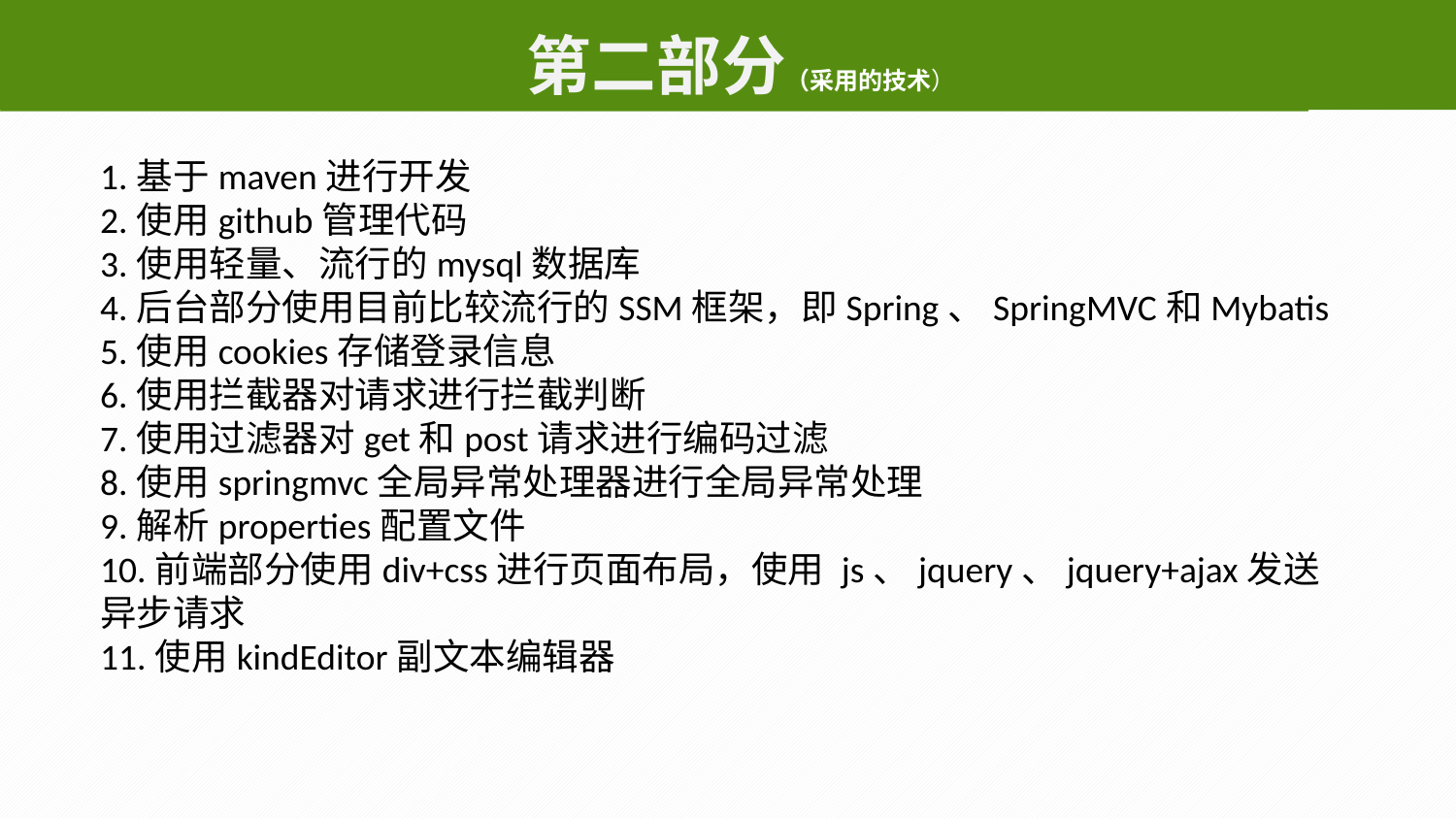

第二部分（采用的技术）

选题背景

1.基于maven进行开发
2.使用github管理代码
3.使用轻量、流行的mysql数据库
4.后台部分使用目前比较流行的SSM框架，即Spring、SpringMVC和Mybatis
5.使用cookies存储登录信息
6.使用拦截器对请求进行拦截判断
7.使用过滤器对get和post请求进行编码过滤
8.使用springmvc全局异常处理器进行全局异常处理
9.解析properties配置文件
10.前端部分使用div+css进行页面布局，使用 js、jquery、jquery+ajax发送异步请求
11.使用kindEditor副文本编辑器